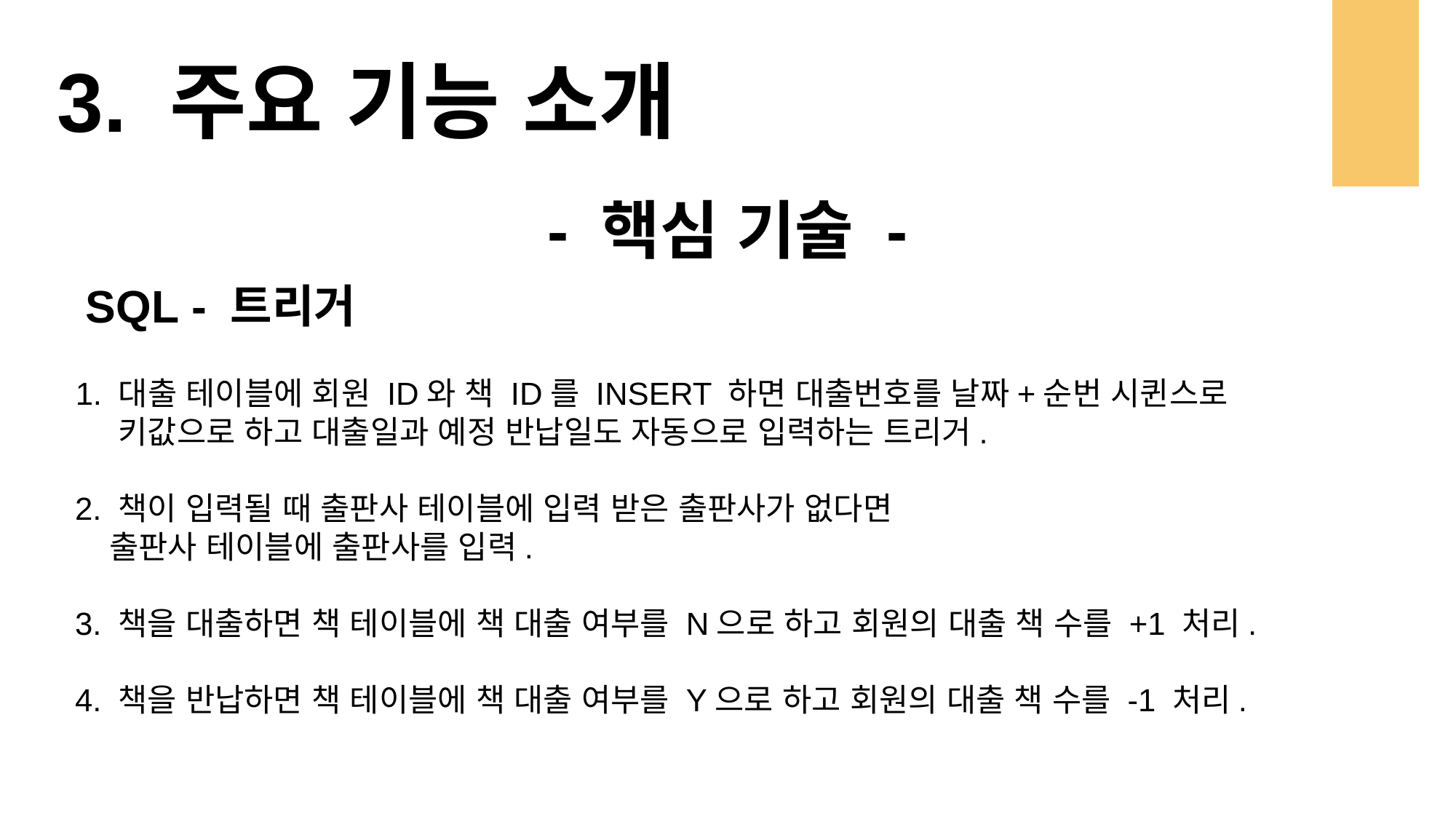

3. 주요 기능 소개
- 핵심 기술 -
SQL - 트리거
  1. 대출 테이블에 회원 ID와 책 ID를 INSERT 하면 대출번호를 날짜+순번 시퀸스로
      키값으로 하고 대출일과 예정 반납일도 자동으로 입력하는 트리거.

  2. 책이 입력될 때 출판사 테이블에 입력 받은 출판사가 없다면
     출판사 테이블에 출판사를 입력.

  3. 책을 대출하면 책 테이블에 책 대출 여부를 N으로 하고 회원의 대출 책 수를 +1 처리.

  4. 책을 반납하면 책 테이블에 책 대출 여부를 Y으로 하고 회원의 대출 책 수를 -1 처리.